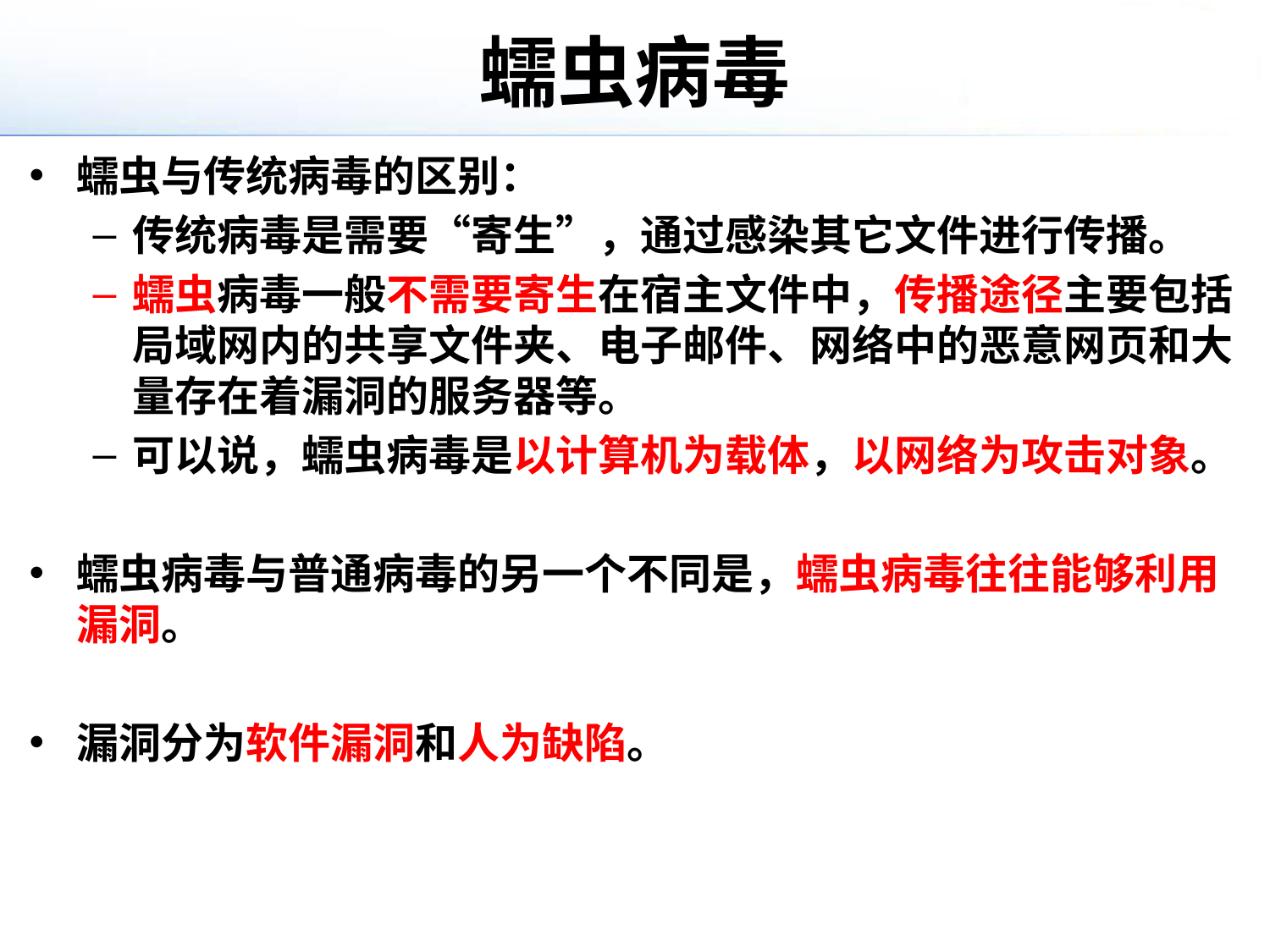

# 蠕虫病毒
蠕虫与传统病毒的区别：
传统病毒是需要“寄生”，通过感染其它文件进行传播。
蠕虫病毒一般不需要寄生在宿主文件中，传播途径主要包括局域网内的共享文件夹、电子邮件、网络中的恶意网页和大量存在着漏洞的服务器等。
可以说，蠕虫病毒是以计算机为载体，以网络为攻击对象。

蠕虫病毒与普通病毒的另一个不同是，蠕虫病毒往往能够利用漏洞。

漏洞分为软件漏洞和人为缺陷。